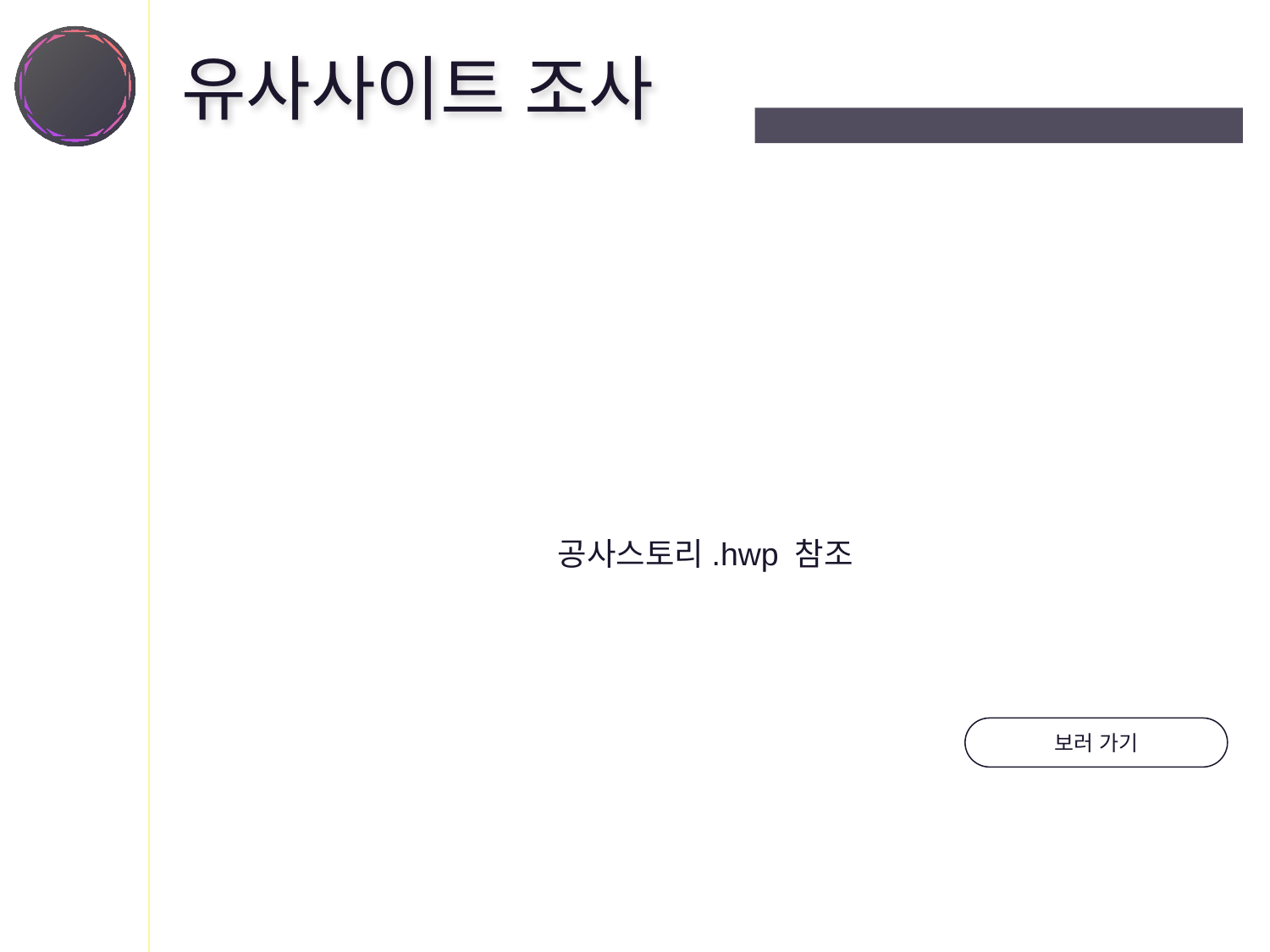

# 유사사이트 조사
02
Research about Similar web-site.
공사스토리.hwp 참조
보러 가기